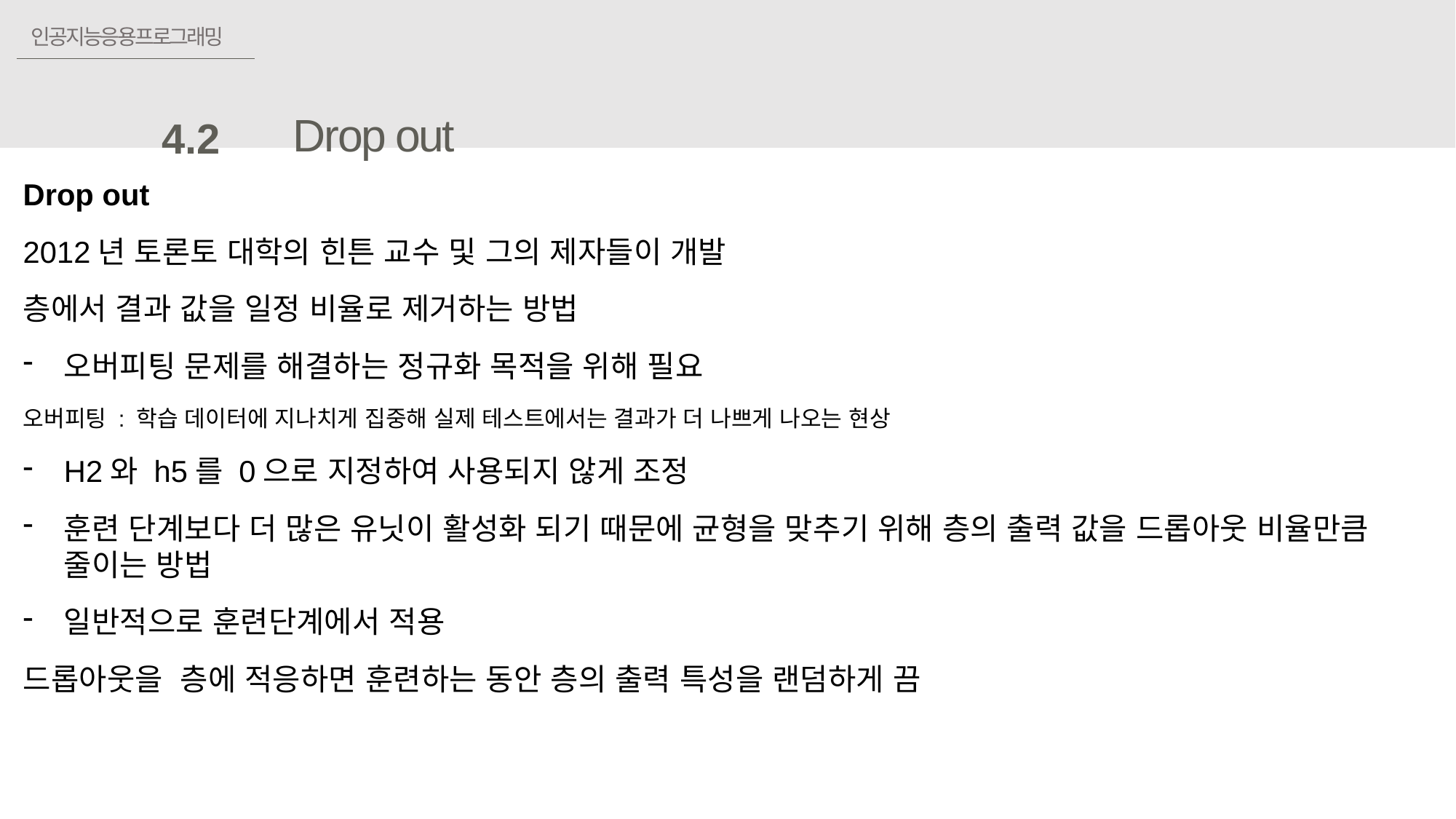

인공지능응용프로그래밍
# 4.2	 Drop out
Drop out
2012년 토론토 대학의 힌튼 교수 및 그의 제자들이 개발
층에서 결과 값을 일정 비율로 제거하는 방법
오버피팅 문제를 해결하는 정규화 목적을 위해 필요
오버피팅 : 학습 데이터에 지나치게 집중해 실제 테스트에서는 결과가 더 나쁘게 나오는 현상
H2와 h5를 0으로 지정하여 사용되지 않게 조정
훈련 단계보다 더 많은 유닛이 활성화 되기 때문에 균형을 맞추기 위해 층의 출력 값을 드롭아웃 비율만큼 줄이는 방법
일반적으로 훈련단계에서 적용
드롭아웃을  층에 적응하면 훈련하는 동안 층의 출력 특성을 랜덤하게 끔